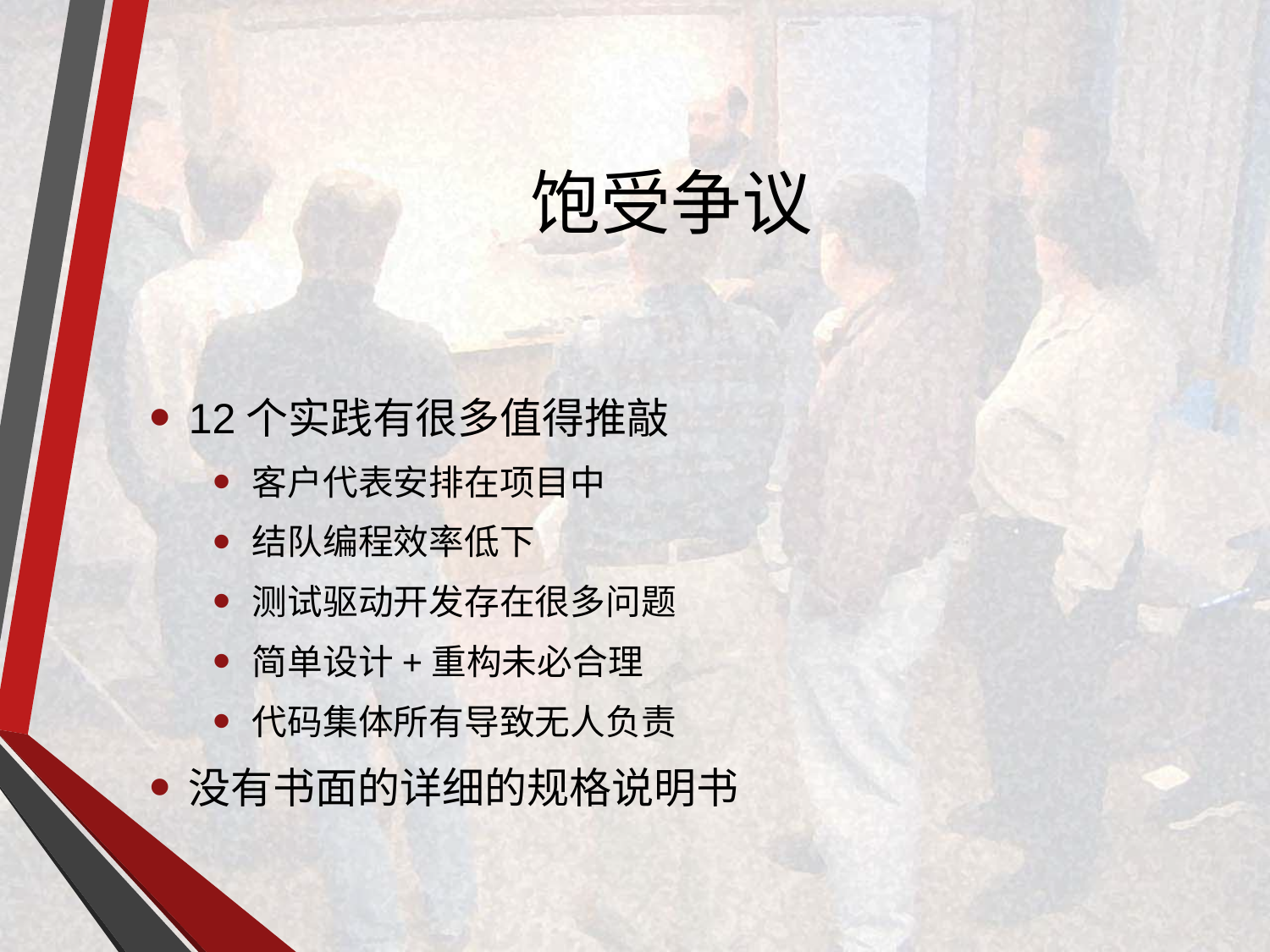

# 饱受争议
12个实践有很多值得推敲
客户代表安排在项目中
结队编程效率低下
测试驱动开发存在很多问题
简单设计+重构未必合理
代码集体所有导致无人负责
没有书面的详细的规格说明书